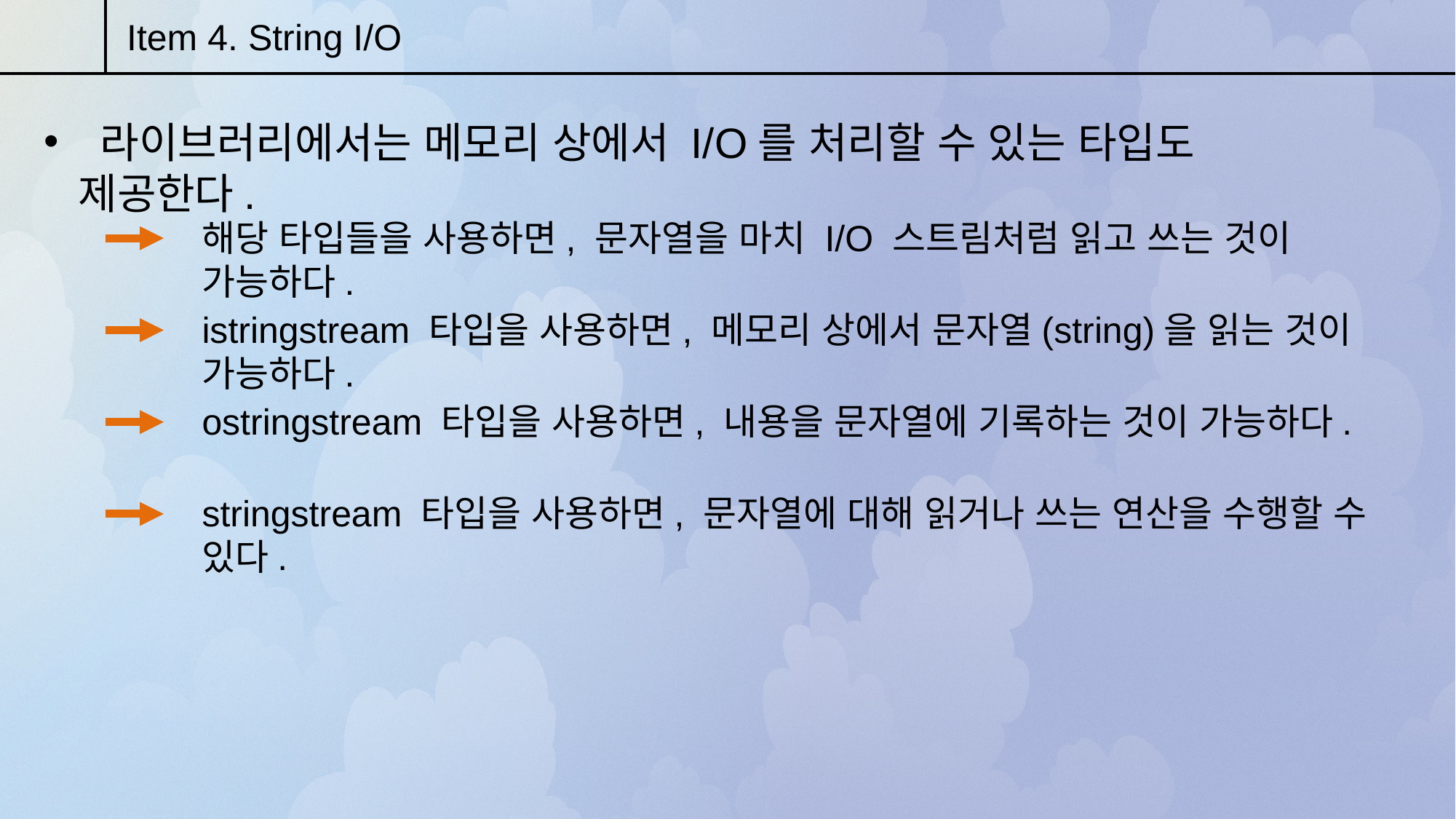

Item 4. String I/O
 라이브러리에서는 메모리 상에서 I/O를 처리할 수 있는 타입도 제공한다.
해당 타입들을 사용하면, 문자열을 마치 I/O 스트림처럼 읽고 쓰는 것이 가능하다.
istringstream 타입을 사용하면, 메모리 상에서 문자열(string)을 읽는 것이 가능하다.
ostringstream 타입을 사용하면, 내용을 문자열에 기록하는 것이 가능하다.
stringstream 타입을 사용하면, 문자열에 대해 읽거나 쓰는 연산을 수행할 수 있다.